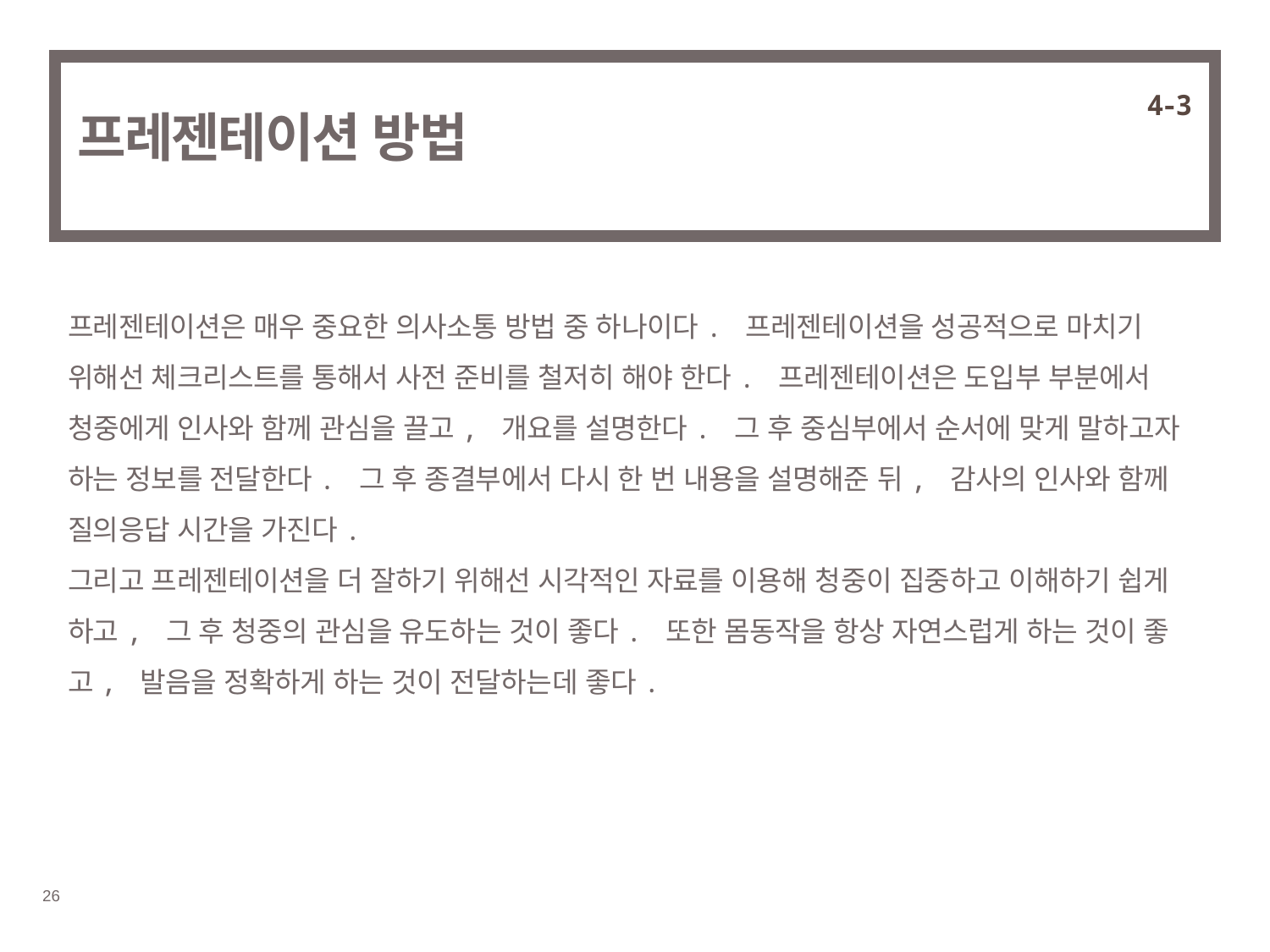

4-3

# 프레젠테이션 방법
프레젠테이션은 매우 중요한 의사소통 방법 중 하나이다. 프레젠테이션을 성공적으로 마치기 위해선 체크리스트를 통해서 사전 준비를 철저히 해야 한다. 프레젠테이션은 도입부 부분에서 청중에게 인사와 함께 관심을 끌고, 개요를 설명한다. 그 후 중심부에서 순서에 맞게 말하고자 하는 정보를 전달한다. 그 후 종결부에서 다시 한 번 내용을 설명해준 뒤, 감사의 인사와 함께 질의응답 시간을 가진다.
그리고 프레젠테이션을 더 잘하기 위해선 시각적인 자료를 이용해 청중이 집중하고 이해하기 쉽게 하고, 그 후 청중의 관심을 유도하는 것이 좋다. 또한 몸동작을 항상 자연스럽게 하는 것이 좋고, 발음을 정확하게 하는 것이 전달하는데 좋다.